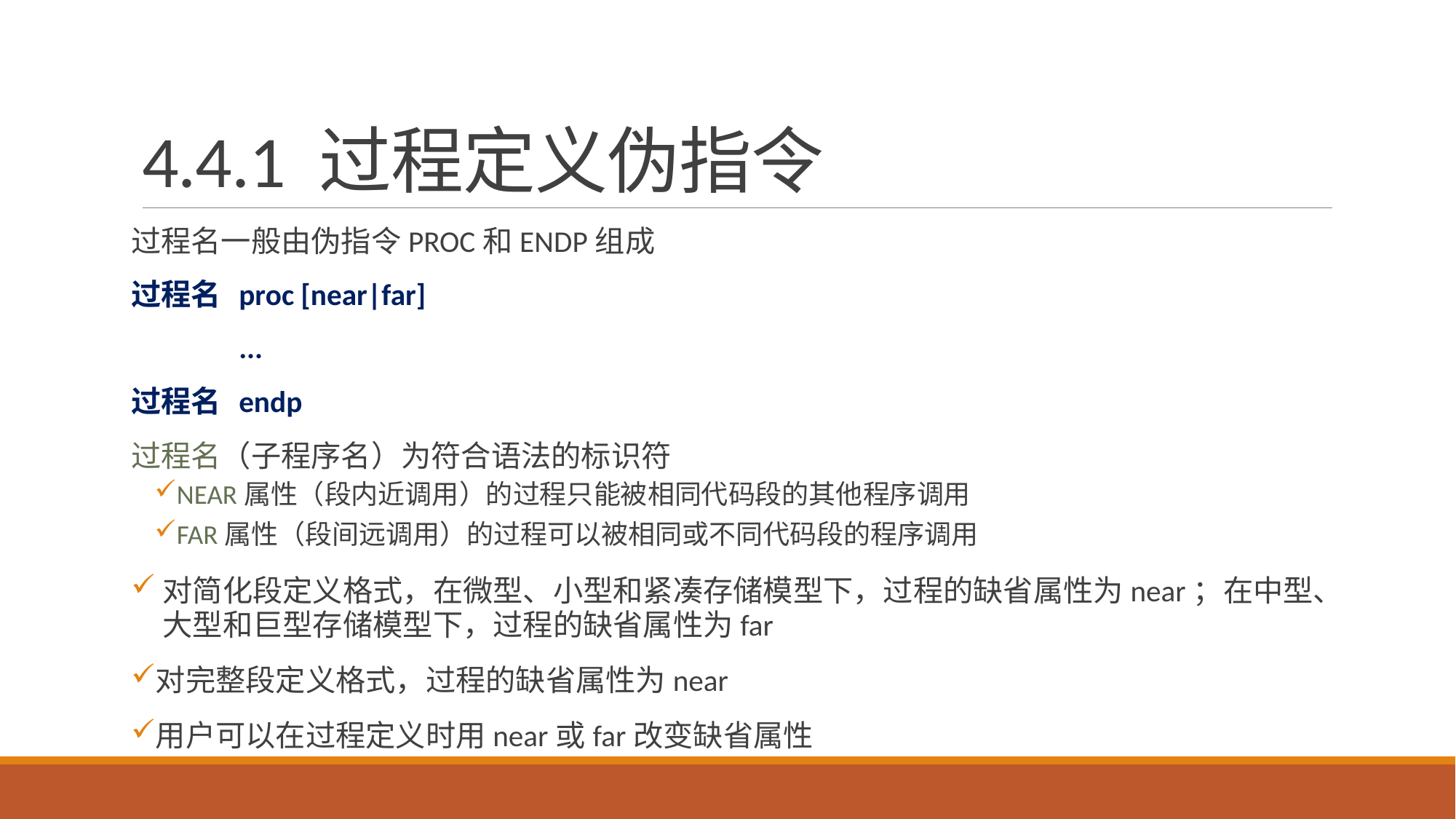

# 4.4.1 过程定义伪指令
过程名一般由伪指令PROC和ENDP组成
过程名	proc [near|far]
	...
过程名	endp
过程名（子程序名）为符合语法的标识符
NEAR属性（段内近调用）的过程只能被相同代码段的其他程序调用
FAR属性（段间远调用）的过程可以被相同或不同代码段的程序调用
对简化段定义格式，在微型、小型和紧凑存储模型下，过程的缺省属性为near；在中型、大型和巨型存储模型下，过程的缺省属性为far
对完整段定义格式，过程的缺省属性为near
用户可以在过程定义时用near或far改变缺省属性